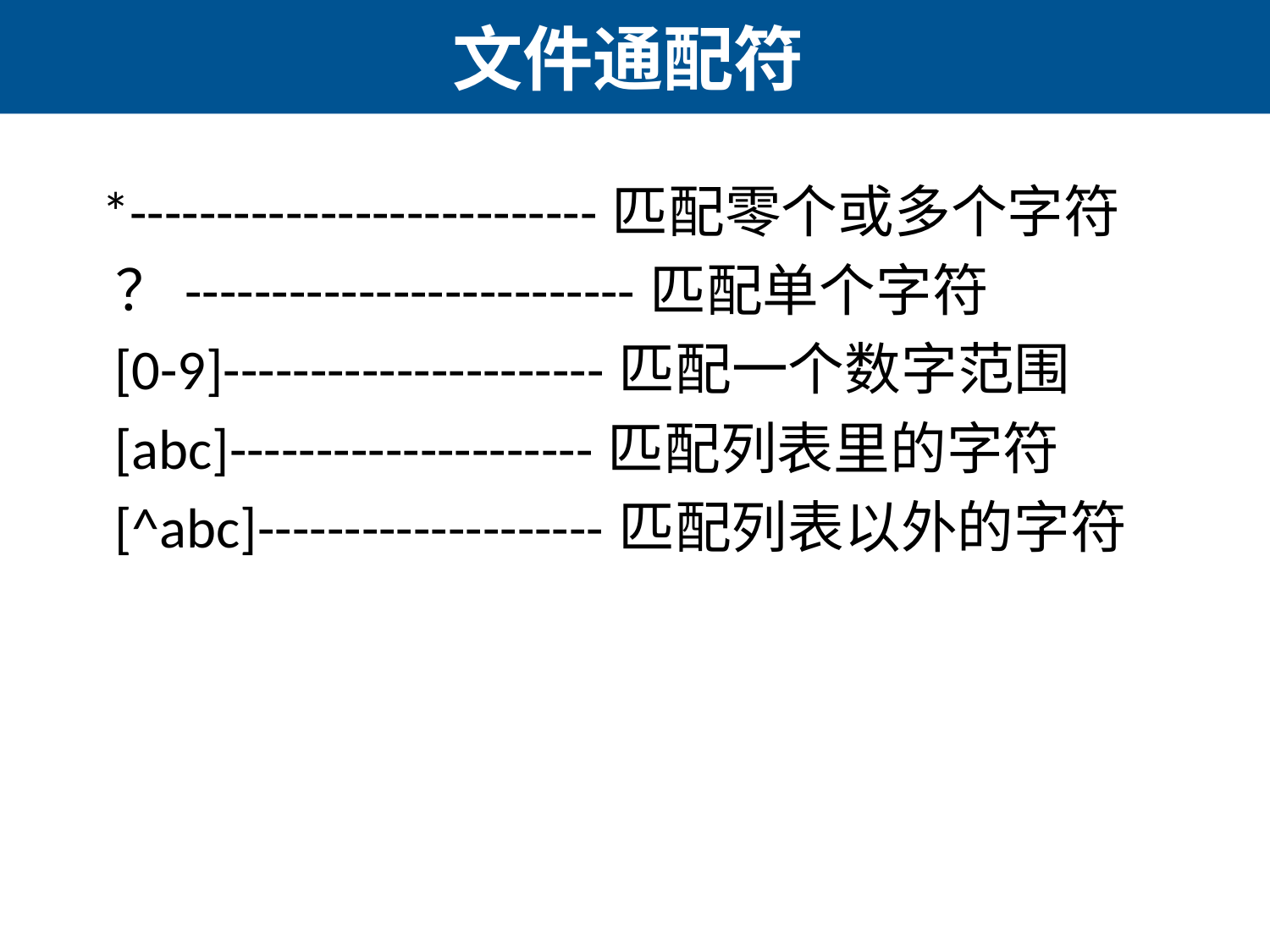

# 文件通配符
  *---------------------------匹配零个或多个字符
  ？--------------------------匹配单个字符
   [0-9]----------------------匹配一个数字范围
   [abc]---------------------匹配列表里的字符
   [^abc]--------------------匹配列表以外的字符